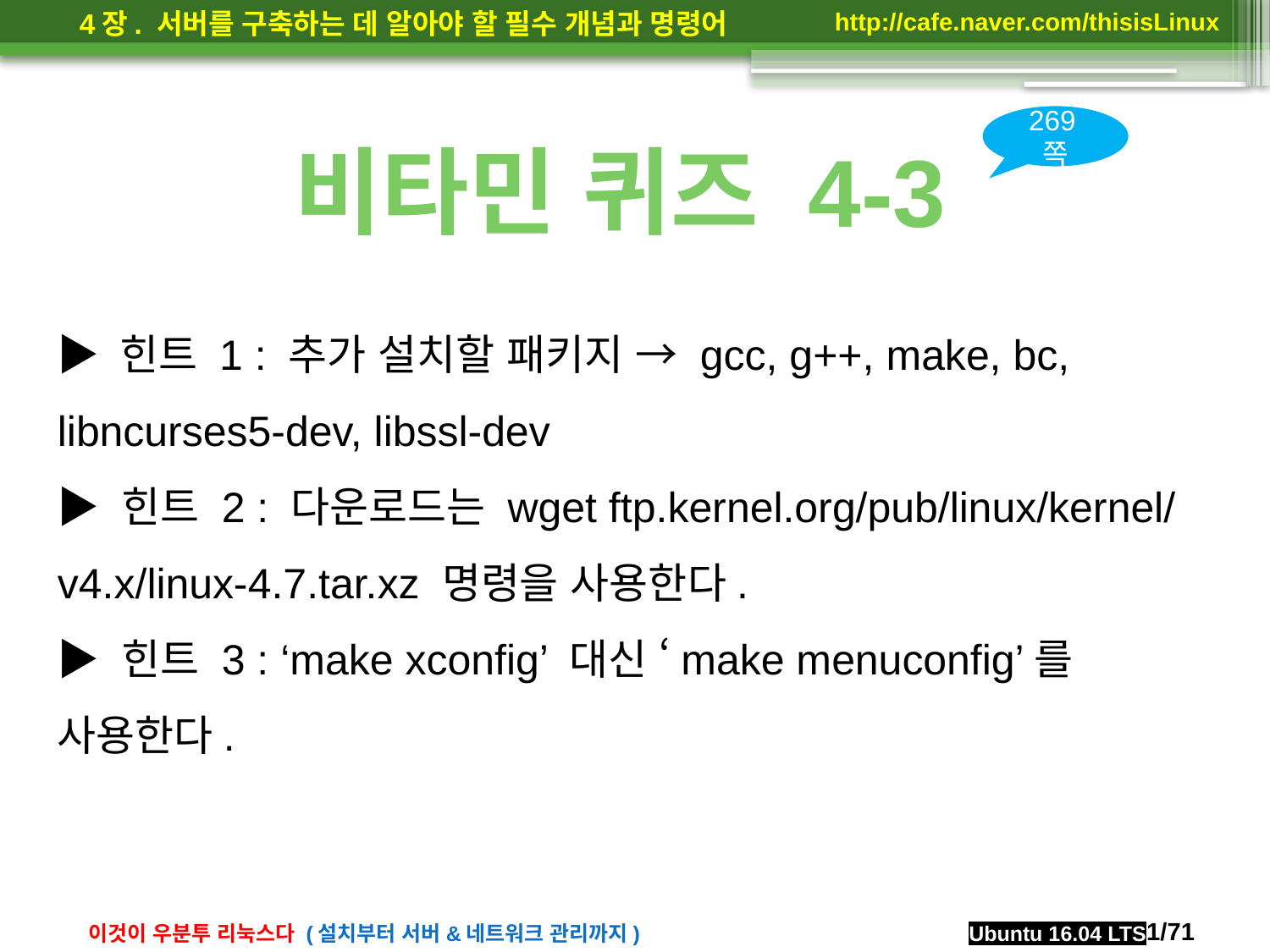

269쪽
비타민 퀴즈 4-3
▶ 힌트 1 : 추가 설치할 패키지 → gcc, g++, make, bc, libncurses5-dev, libssl-dev
▶ 힌트 2 : 다운로드는 wget ftp.kernel.org/pub/linux/kernel/v4.x/linux-4.7.tar.xz 명령을 사용한다.
▶ 힌트 3 : ‘make xconfig’ 대신 ‘make menuconfig’를 사용한다.